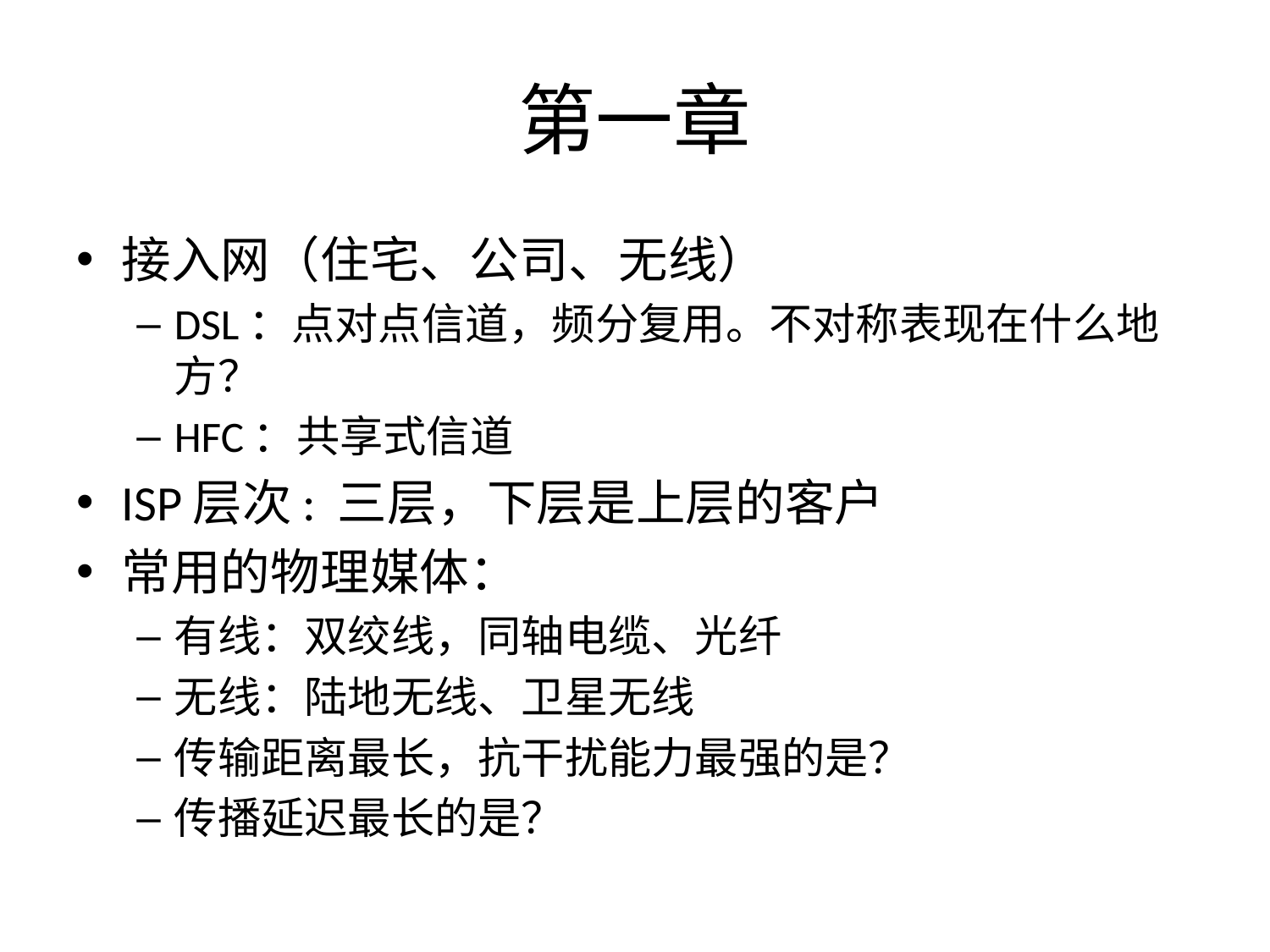

# 第一章
接入网（住宅、公司、无线）
DSL：点对点信道，频分复用。不对称表现在什么地方？
HFC：共享式信道
ISP层次: 三层，下层是上层的客户
常用的物理媒体：
有线：双绞线，同轴电缆、光纤
无线：陆地无线、卫星无线
传输距离最长，抗干扰能力最强的是？
传播延迟最长的是？